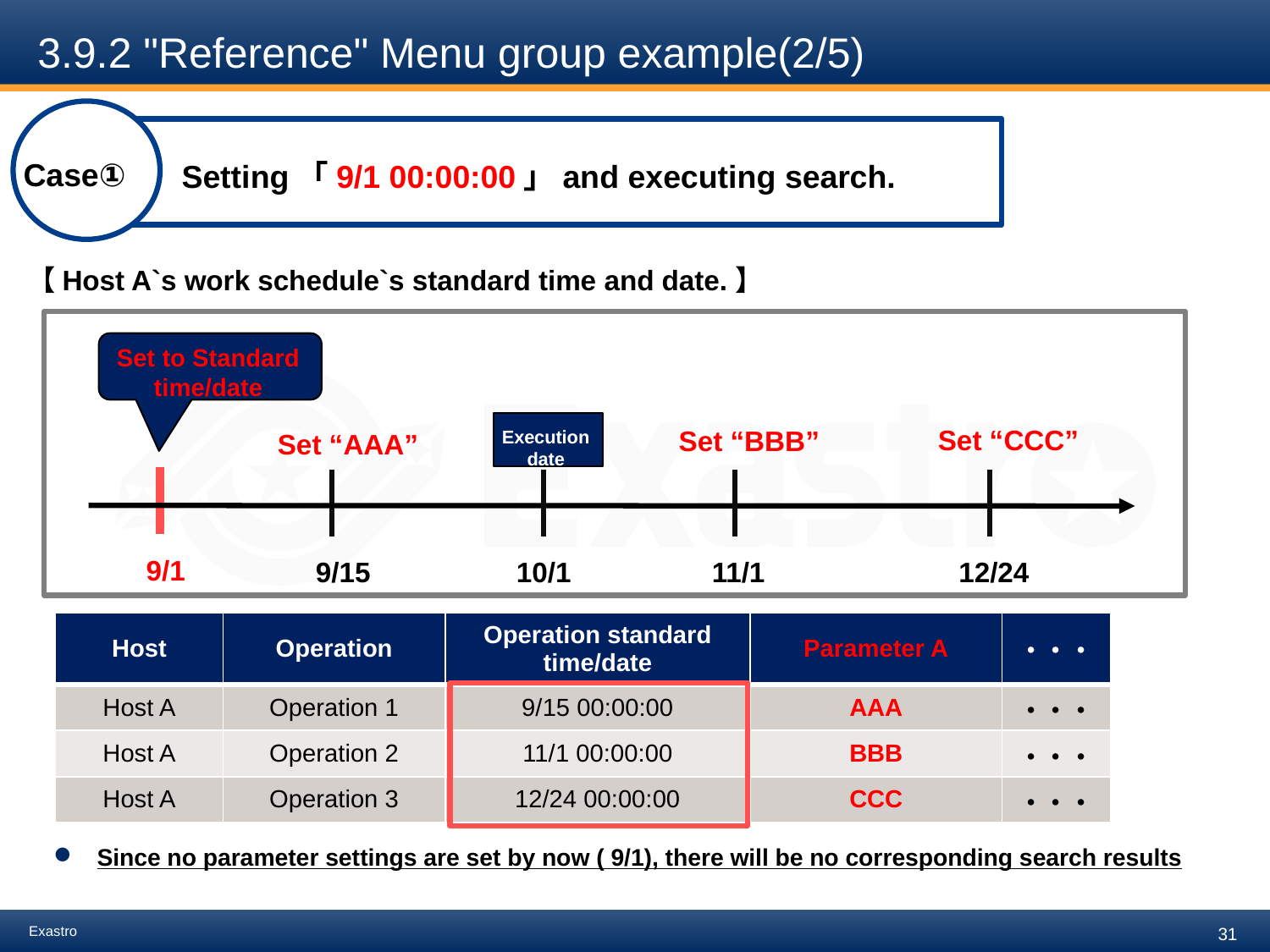

# 3.9.2 "Reference" Menu group example(2/5)

Case①
Setting「9/1 00:00:00」and executing search.
【Host A`s work schedule`s standard time and date.】

Set to Standard time/date

Execution date
Set “CCC”
Set “BBB”
Set “AAA”
9/1
9/15
10/1
11/1
12/24
| Host | Operation | Operation standard time/date | Parameter A | ・・・ |
| --- | --- | --- | --- | --- |
| Host A | Operation 1 | 9/15 00:00:00 | AAA | ・・・ |
| Host A | Operation 2 | 11/1 00:00:00 | BBB | ・・・ |
| Host A | Operation 3 | 12/24 00:00:00 | CCC | ・・・ |

結果
Since no parameter settings are set by now ( 9/1), there will be no corresponding search results